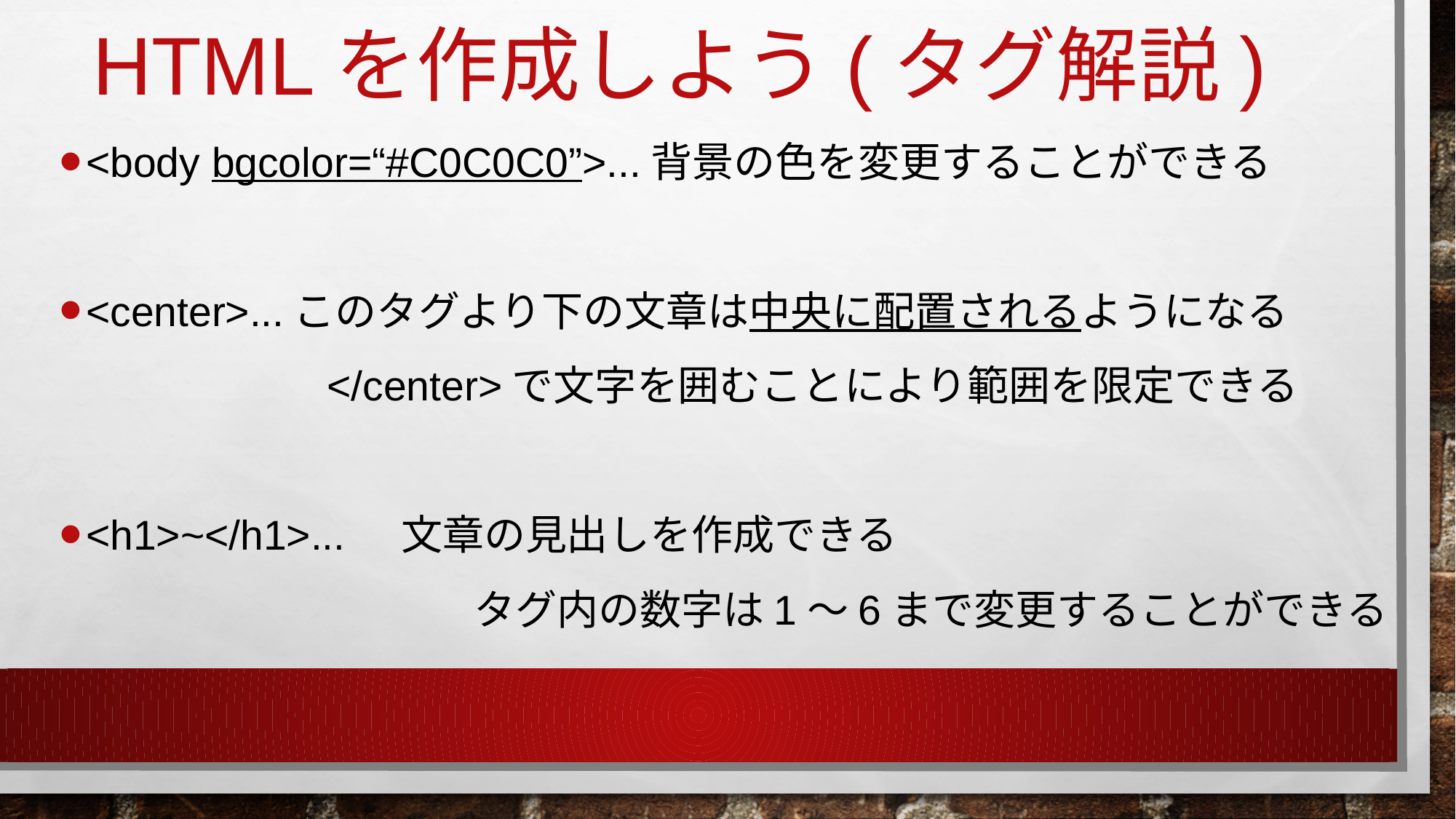

# HTMLを作成しよう(タグ解説)
<body bgcolor=“#C0C0C0”>...背景の色を変更することができる

<center>...このタグより下の文章は中央に配置されるようになる
　　　　　　 </center>で文字を囲むことにより範囲を限定できる

<h1>~</h1>...    文章の見出しを作成できる
　　　　　　　　　　タグ内の数字は1～6まで変更することができる